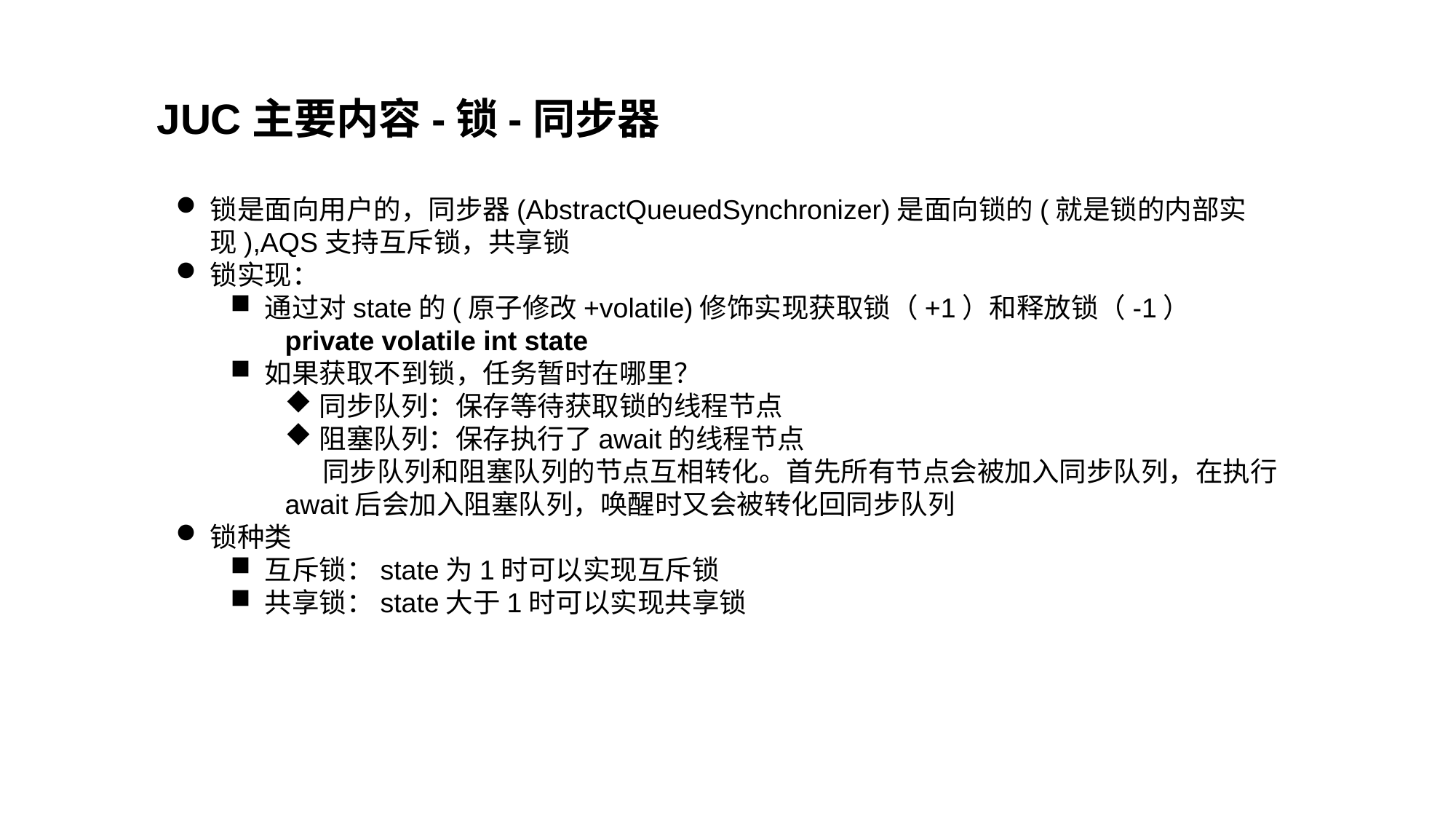

JUC主要内容-锁-同步器
锁是面向用户的，同步器(AbstractQueuedSynchronizer)是面向锁的(就是锁的内部实现),AQS支持互斥锁，共享锁
锁实现：
通过对state的(原子修改+volatile)修饰实现获取锁（+1）和释放锁（-1）
private volatile int state
如果获取不到锁，任务暂时在哪里？
同步队列：保存等待获取锁的线程节点
阻塞队列：保存执行了await的线程节点
     同步队列和阻塞队列的节点互相转化。首先所有节点会被加入同步队列，在执行await后会加入阻塞队列，唤醒时又会被转化回同步队列
锁种类
互斥锁：state为1时可以实现互斥锁
共享锁：state大于1时可以实现共享锁